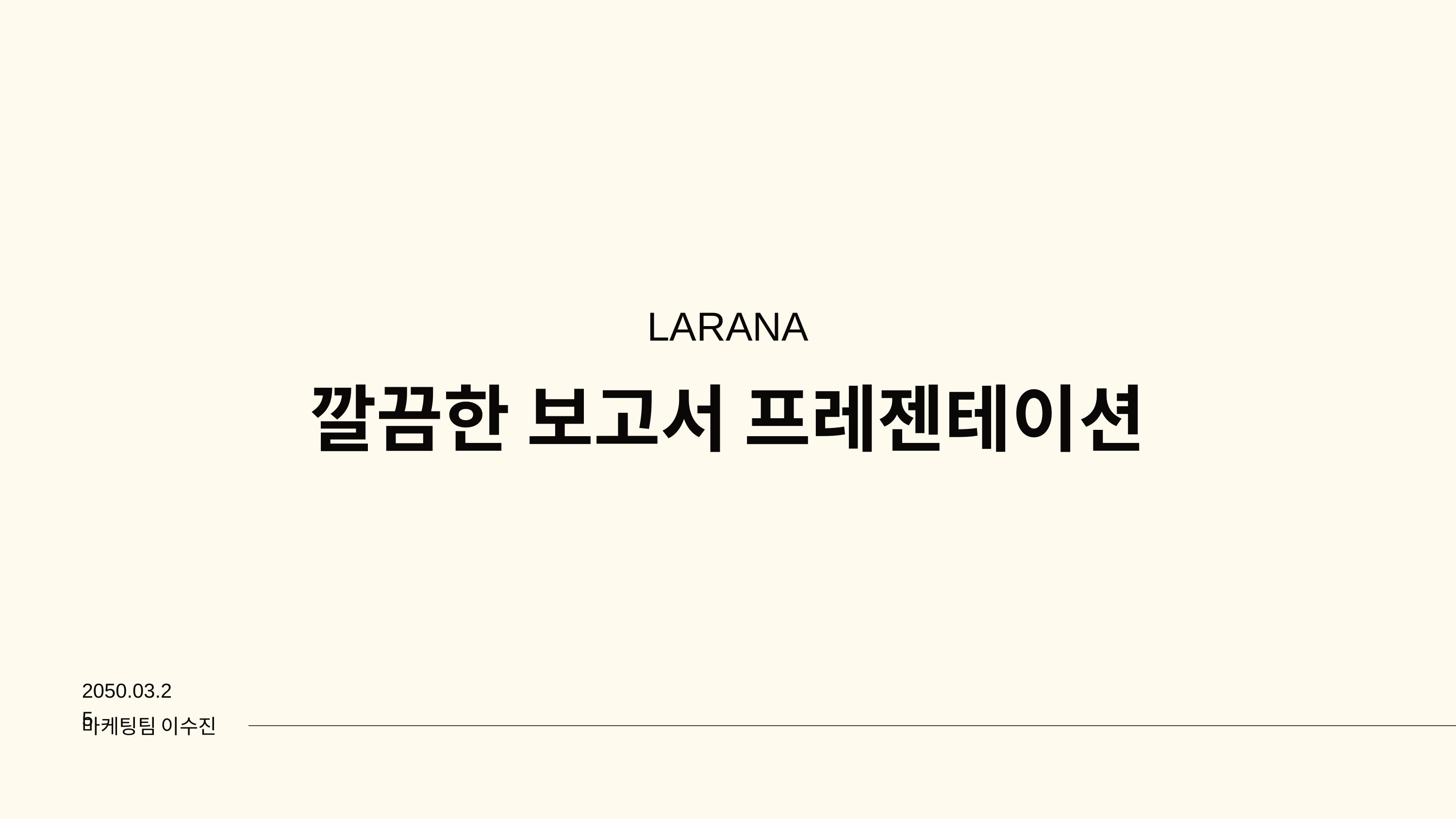

LARANA
깔끔한 보고서 프레젠테이션
2050.03.25
마케팅팀 이수진